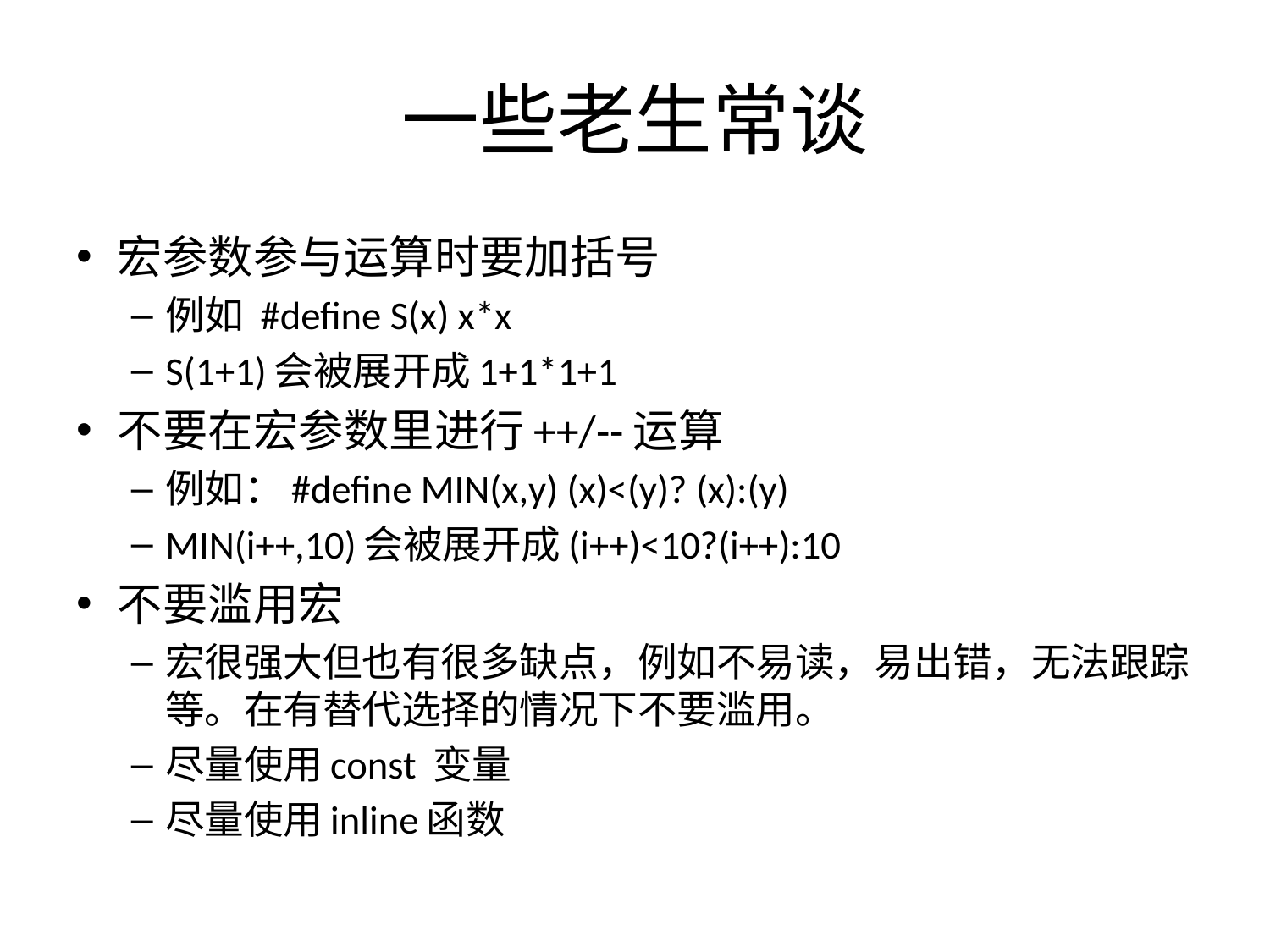

# 一些老生常谈
宏参数参与运算时要加括号
例如 #define S(x) x*x
S(1+1)会被展开成1+1*1+1
不要在宏参数里进行++/--运算
例如：#define MIN(x,y) (x)<(y)? (x):(y)
MIN(i++,10)会被展开成(i++)<10?(i++):10
不要滥用宏
宏很强大但也有很多缺点，例如不易读，易出错，无法跟踪等。在有替代选择的情况下不要滥用。
尽量使用const 变量
尽量使用inline函数